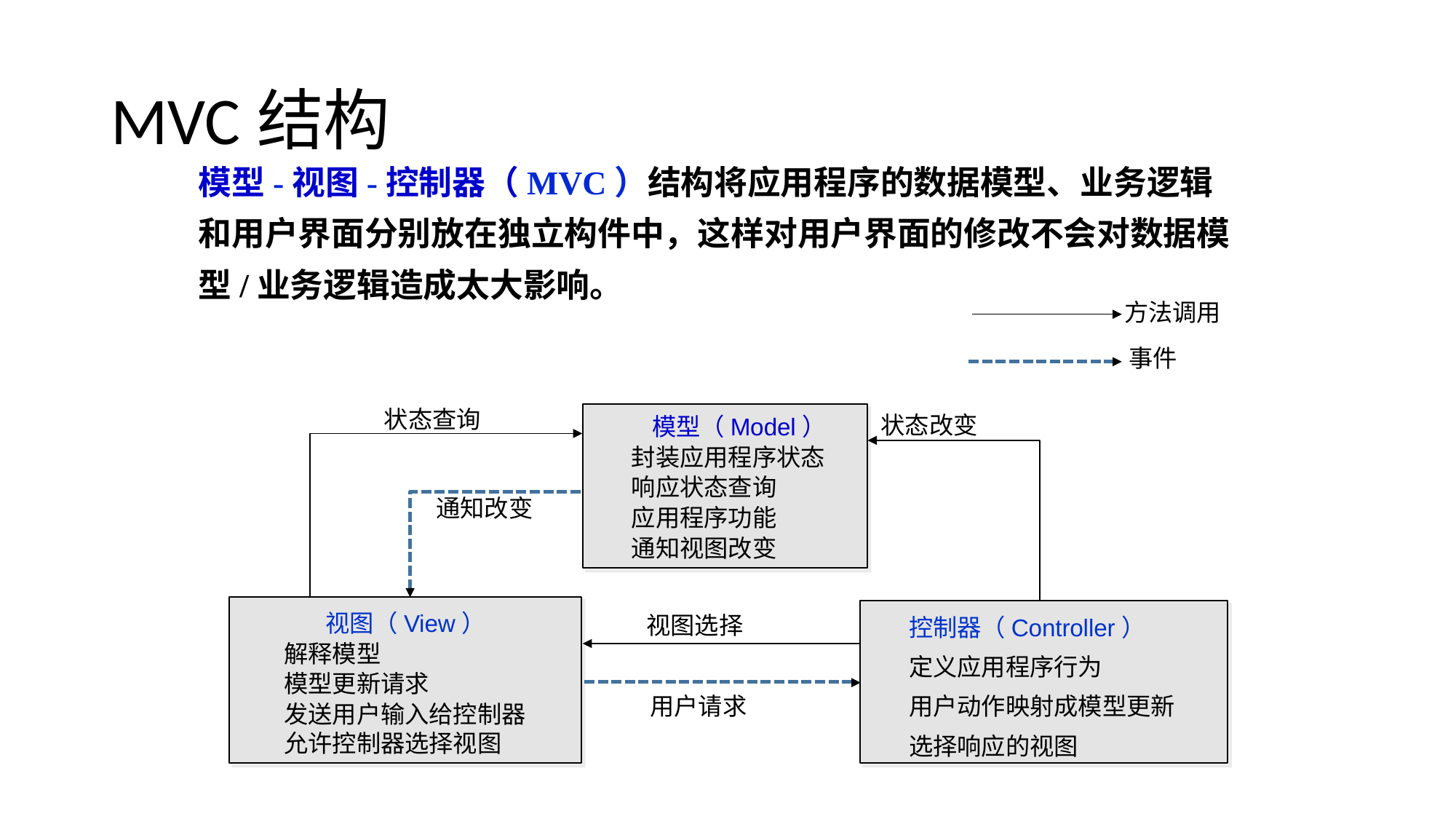

# MVC结构
模型-视图-控制器（MVC）结构将应用程序的数据模型、业务逻辑和用户界面分别放在独立构件中，这样对用户界面的修改不会对数据模型/业务逻辑造成太大影响。
    方法调用
 	     事件

状态查询

状态改变

模型（Model）
封装应用程序状态
响应状态查询
应用程序功能
通知视图改变

通知改变

视图（View）
解释模型
模型更新请求
发送用户输入给控制器  允许控制器选择视图
视图选择

控制器（Controller）
定义应用程序行为
用户动作映射成模型更新
选择响应的视图

用户请求